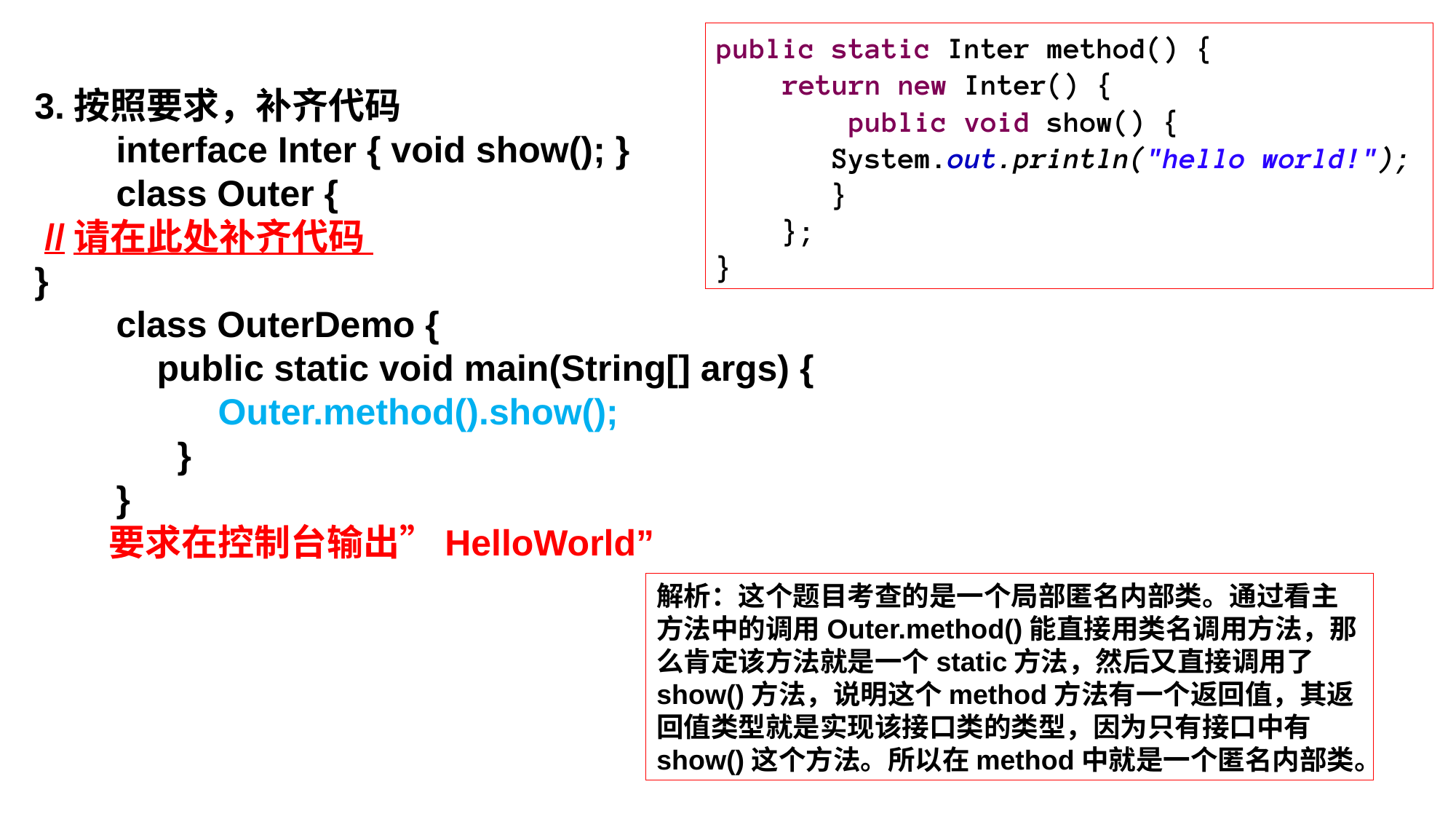

public static Inter method() {
    return new Inter() {
        public void show() {
       System.out.println("hello world!");
       }
    };
}
3.按照要求，补齐代码
        interface Inter { void show(); }
        class Outer {
 //请在此处补齐代码
}
        class OuterDemo {
            public static void main(String[] args) {
                  Outer.method().show();
              }
        }
        要求在控制台输出”HelloWorld”
解析：这个题目考查的是一个局部匿名内部类。通过看主方法中的调用Outer.method()能直接用类名调用方法，那么肯定该方法就是一个static方法，然后又直接调用了show()方法，说明这个method方法有一个返回值，其返回值类型就是实现该接口类的类型，因为只有接口中有show()这个方法。所以在method中就是一个匿名内部类。